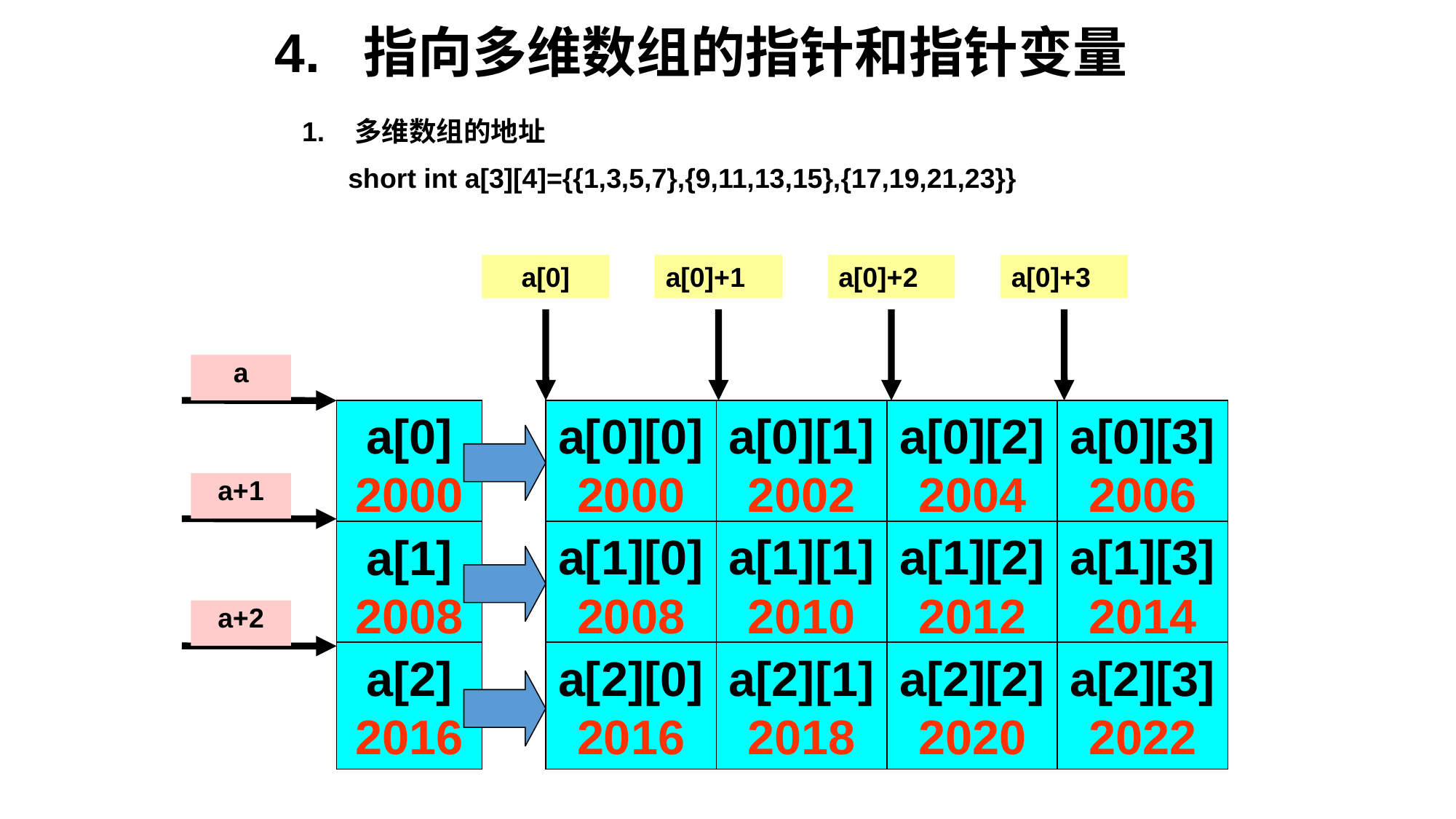

# 4.  指向多维数组的指针和指针变量
      1.   多维数组的地址
            short int a[3][4]={{1,3,5,7},{9,11,13,15},{17,19,21,23}}
a[0]

a[0]+1

a[0]+2

a[0]+3

a

a+1

a+2

a[0]
2000
a[1]
2008
a[2]
2016
a[0][0]
2000
a[0][1]
2002
a[1][1]
2010
a[2][1]
2018
a[0][2]
2004
a[1][2]
2012
a[2][2]
2020
a[0][3]
2006
a[1][3]
2014
a[2][3]
2022
a[1][0]
2008
a[2][0]
2016